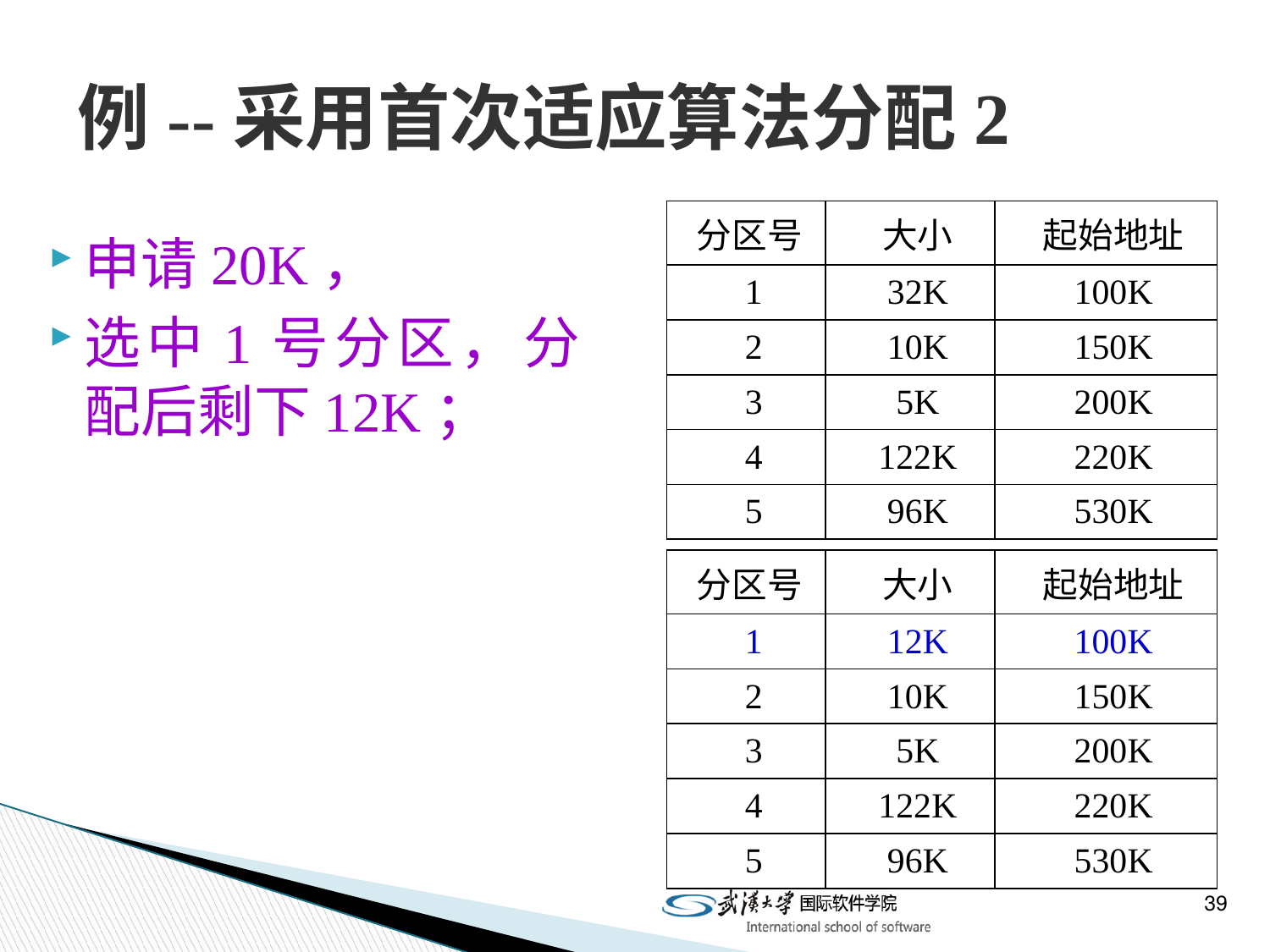

# 例--采用首次适应算法分配2
| 分区号 | 大小 | 起始地址 |
| --- | --- | --- |
| 1 | 32K | 100K |
| 2 | 10K | 150K |
| 3 | 5K | 200K |
| 4 | 122K | 220K |
| 5 | 96K | 530K |
申请20K，
选中1号分区，分配后剩下12K；
| 分区号 | 大小 | 起始地址 |
| --- | --- | --- |
| 1 | 12K | 100K |
| 2 | 10K | 150K |
| 3 | 5K | 200K |
| 4 | 122K | 220K |
| 5 | 96K | 530K |